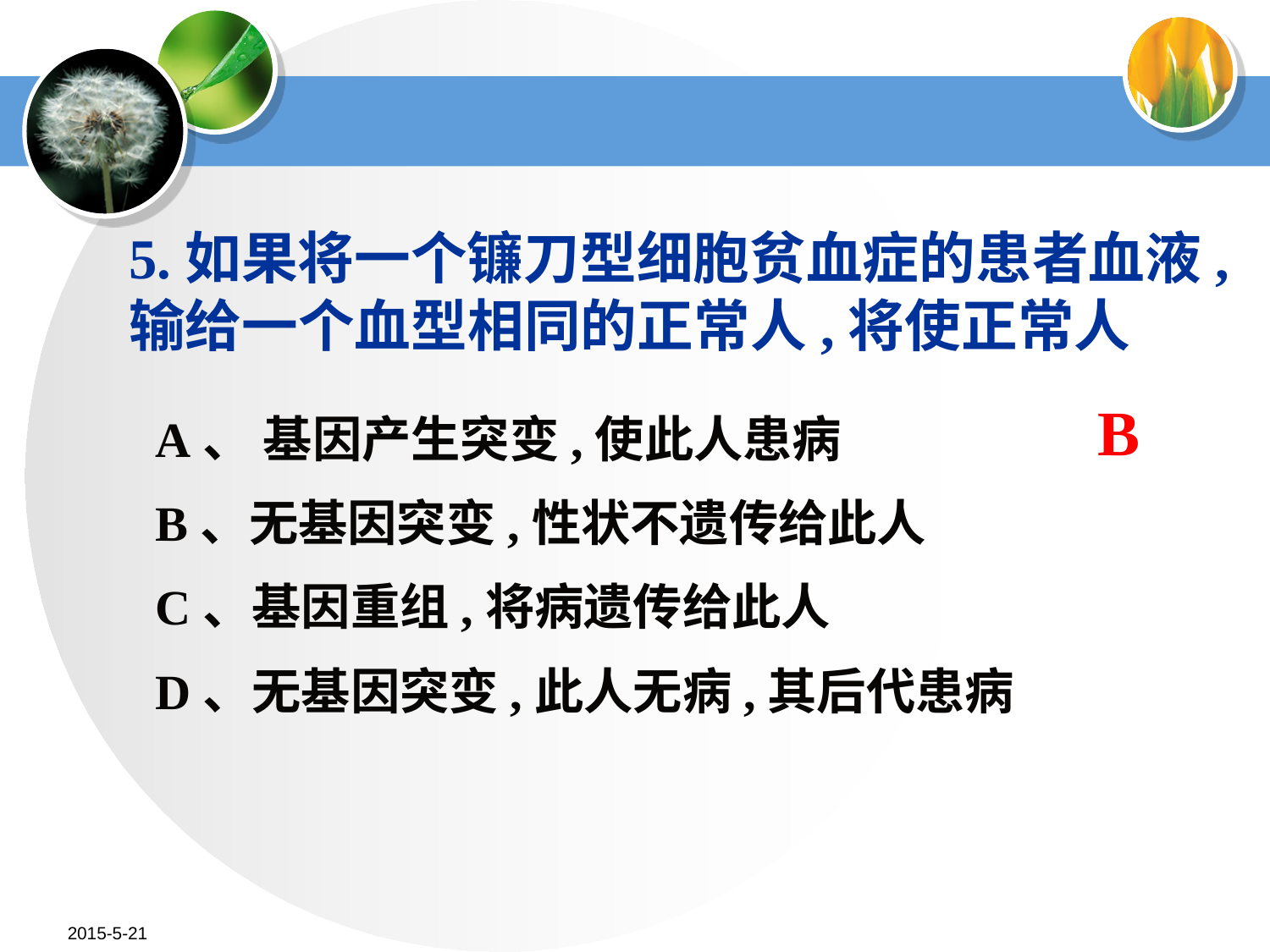

5.如果将一个镰刀型细胞贫血症的患者血液,输给一个血型相同的正常人,将使正常人
B
   A、 基因产生突变,使此人患病
   B、无基因突变,性状不遗传给此人
   C、基因重组,将病遗传给此人
   D、无基因突变,此人无病,其后代患病

2015-5-21